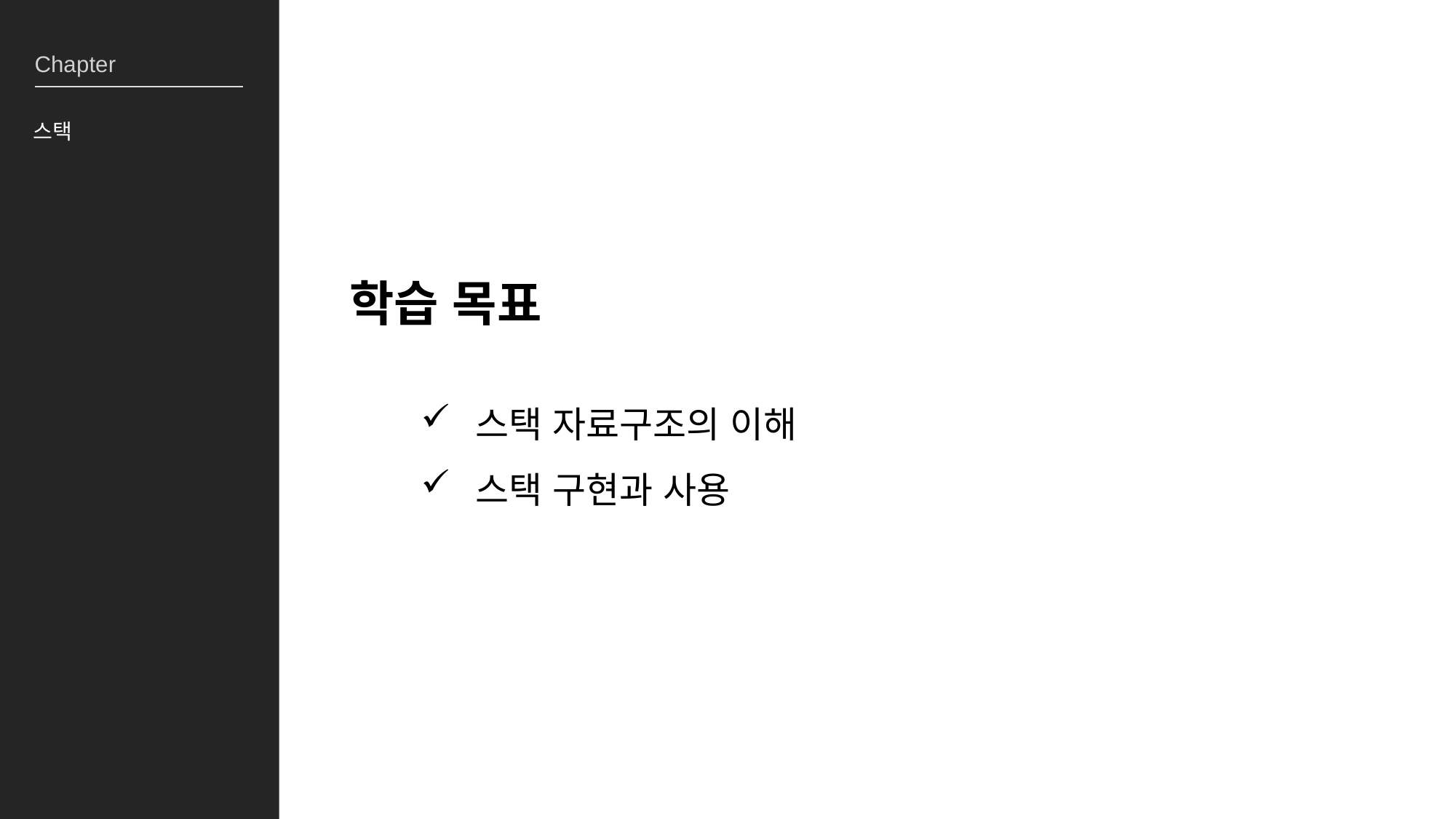

스택
학습 목표
스택 자료구조의 이해
스택 구현과 사용